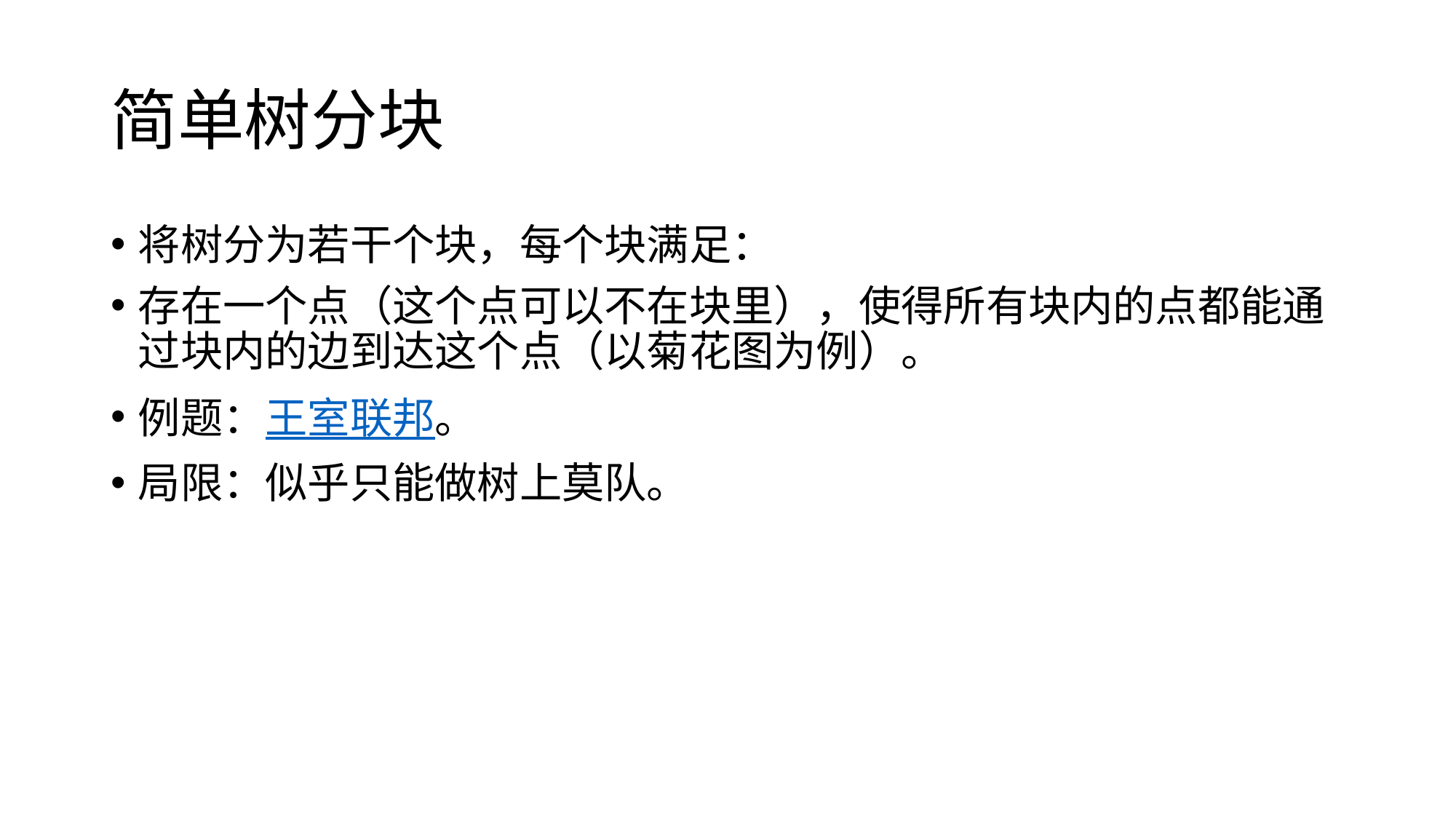

# 简单树分块
将树分为若干个块，每个块满足：
存在一个点（这个点可以不在块里），使得所有块内的点都能通过块内的边到达这个点（以菊花图为例）。
例题：王室联邦。
局限：似乎只能做树上莫队。